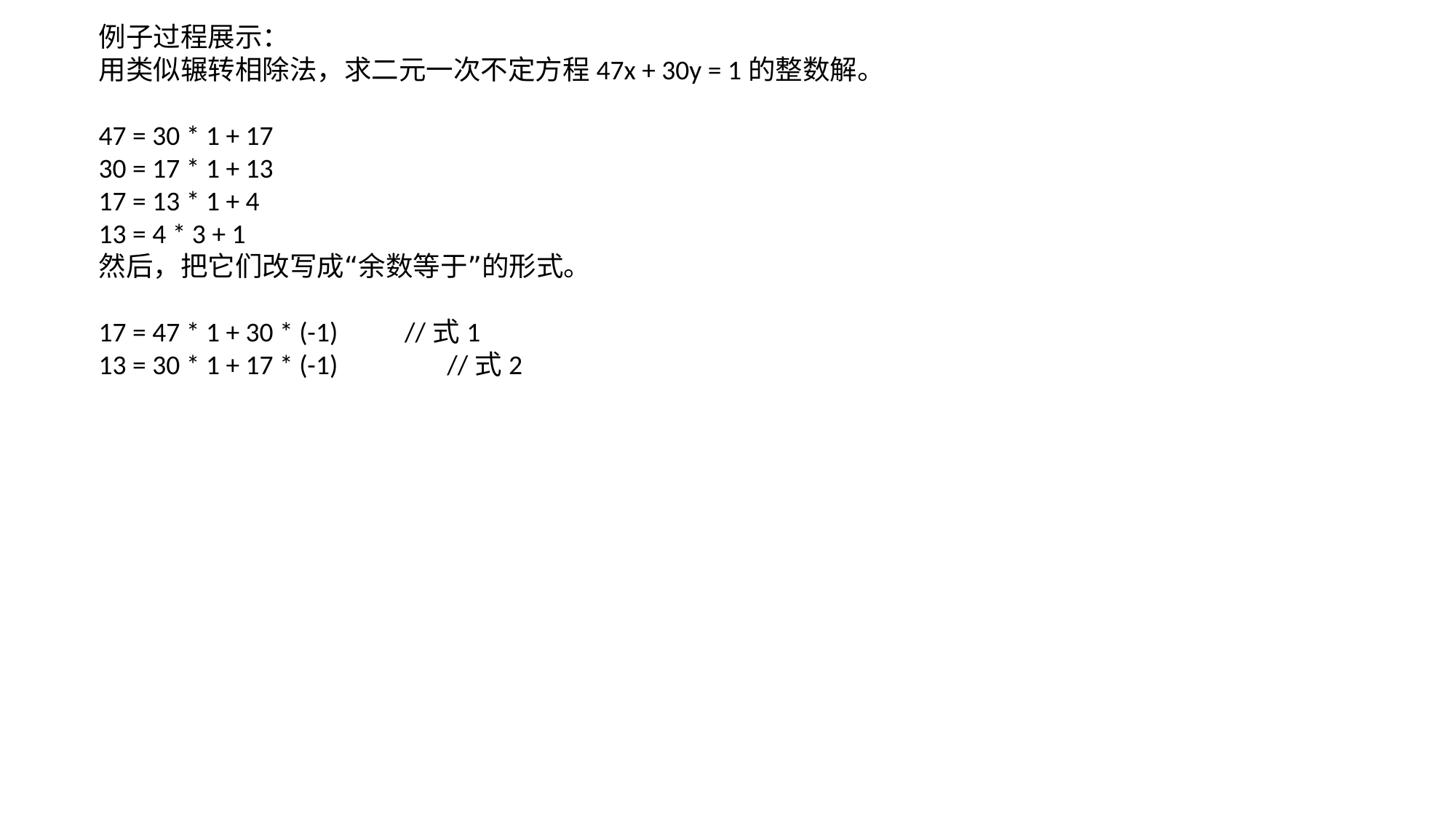

例子过程展示：
用类似辗转相除法，求二元一次不定方程47x + 30y = 1的整数解。

47 = 30 * 1 + 17
30 = 17 * 1 + 13
17 = 13 * 1 + 4
13 = 4 * 3 + 1
然后，把它们改写成“余数等于”的形式。

17 = 47 * 1 + 30 * (-1)    //式1
13 = 30 * 1 + 17 * (-1)    //式2